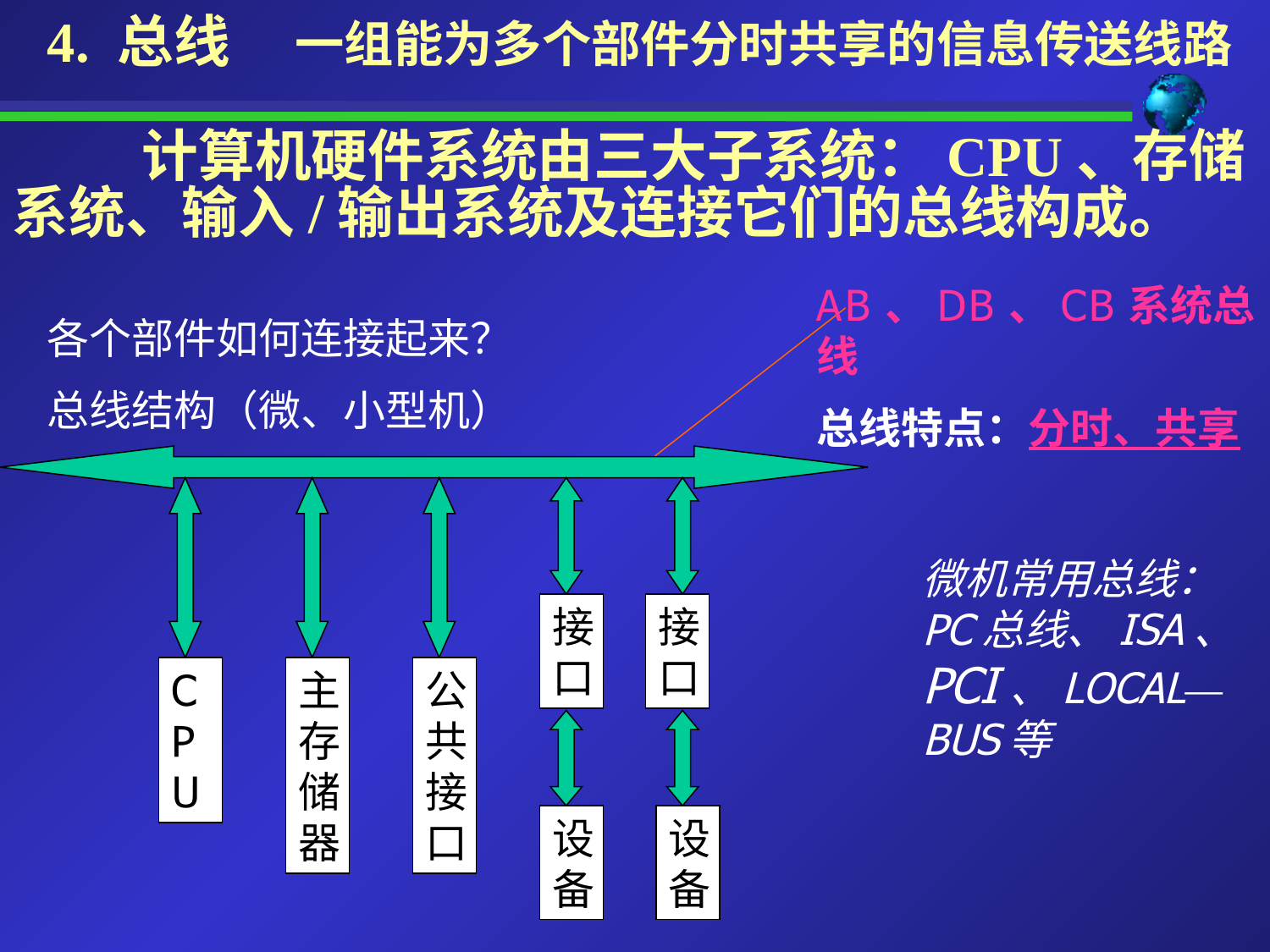

4. 总线     一组能为多个部件分时共享的信息传送线路
       计算机硬件系统由三大子系统：CPU、存储系统、输入/输出系统及连接它们的总线构成。
AB、DB、CB系统总线
总线特点：分时、共享
各个部件如何连接起来？
总线结构（微、小型机）

接口
接口
CPU
主存储器
公共接口

设备
设备
微机常用总线：PC总线、ISA、PCI、LOCAL—BUS等